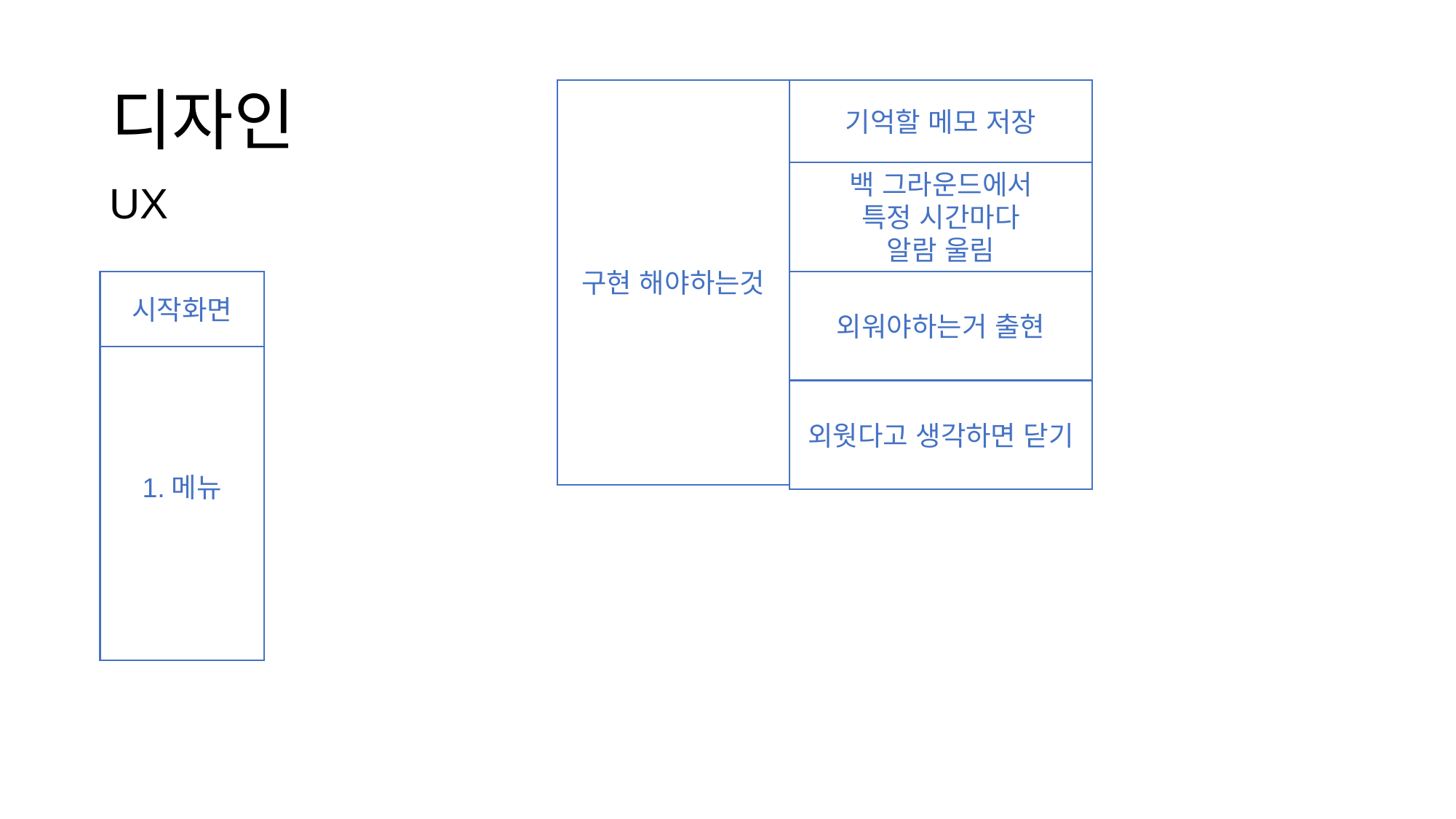

# 디자인
구현 해야하는것
기억할 메모 저장
백 그라운드에서
특정 시간마다
알람 울림
UX
시작화면
외워야하는거 출현
1.메뉴

외웟다고 생각하면 닫기